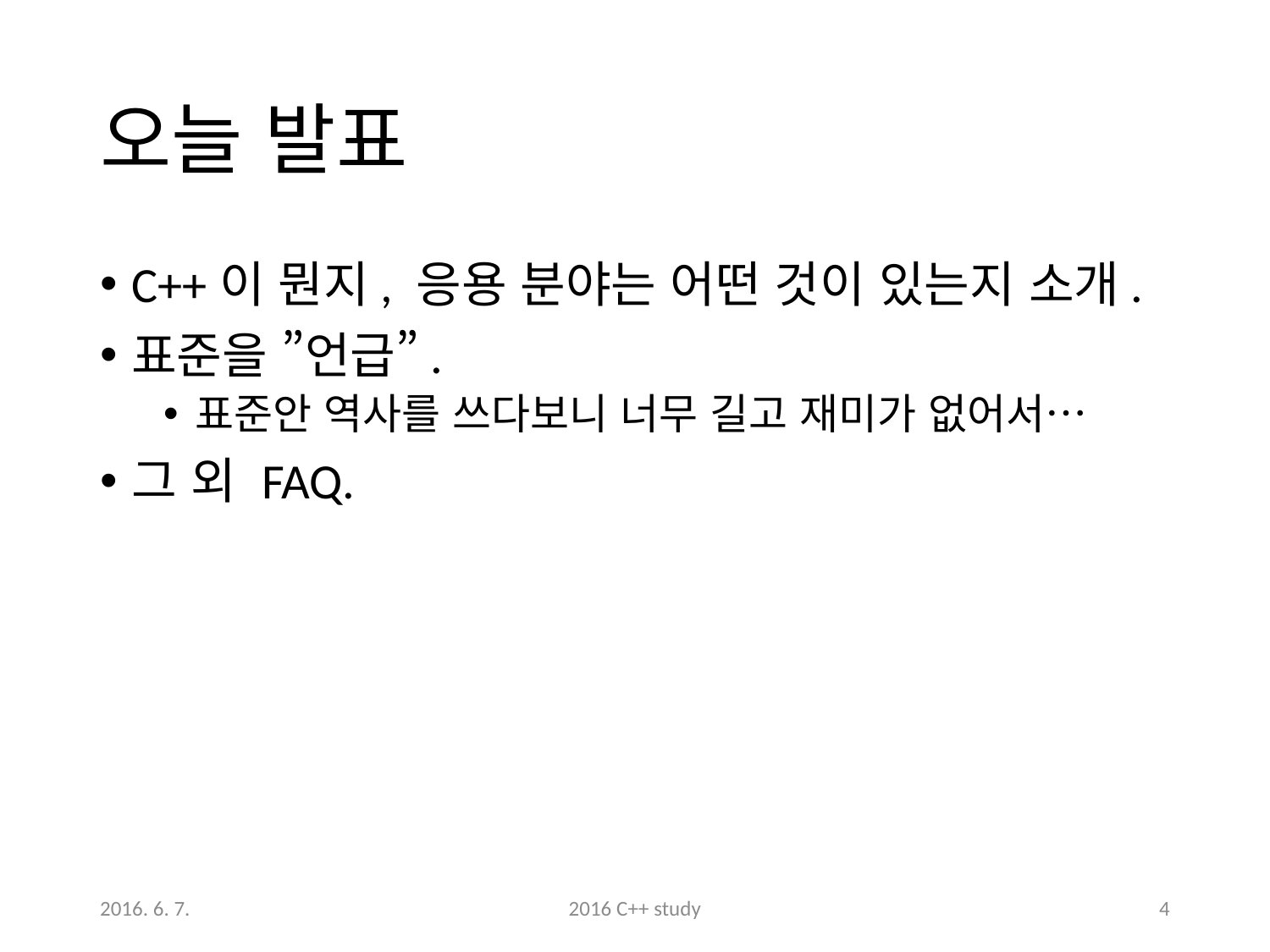

# 오늘 발표
C++이 뭔지, 응용 분야는 어떤 것이 있는지 소개.
표준을 ”언급”.
표준안 역사를 쓰다보니 너무 길고 재미가 없어서…
그 외 FAQ.
2016. 6. 7.
2016 C++ study
4